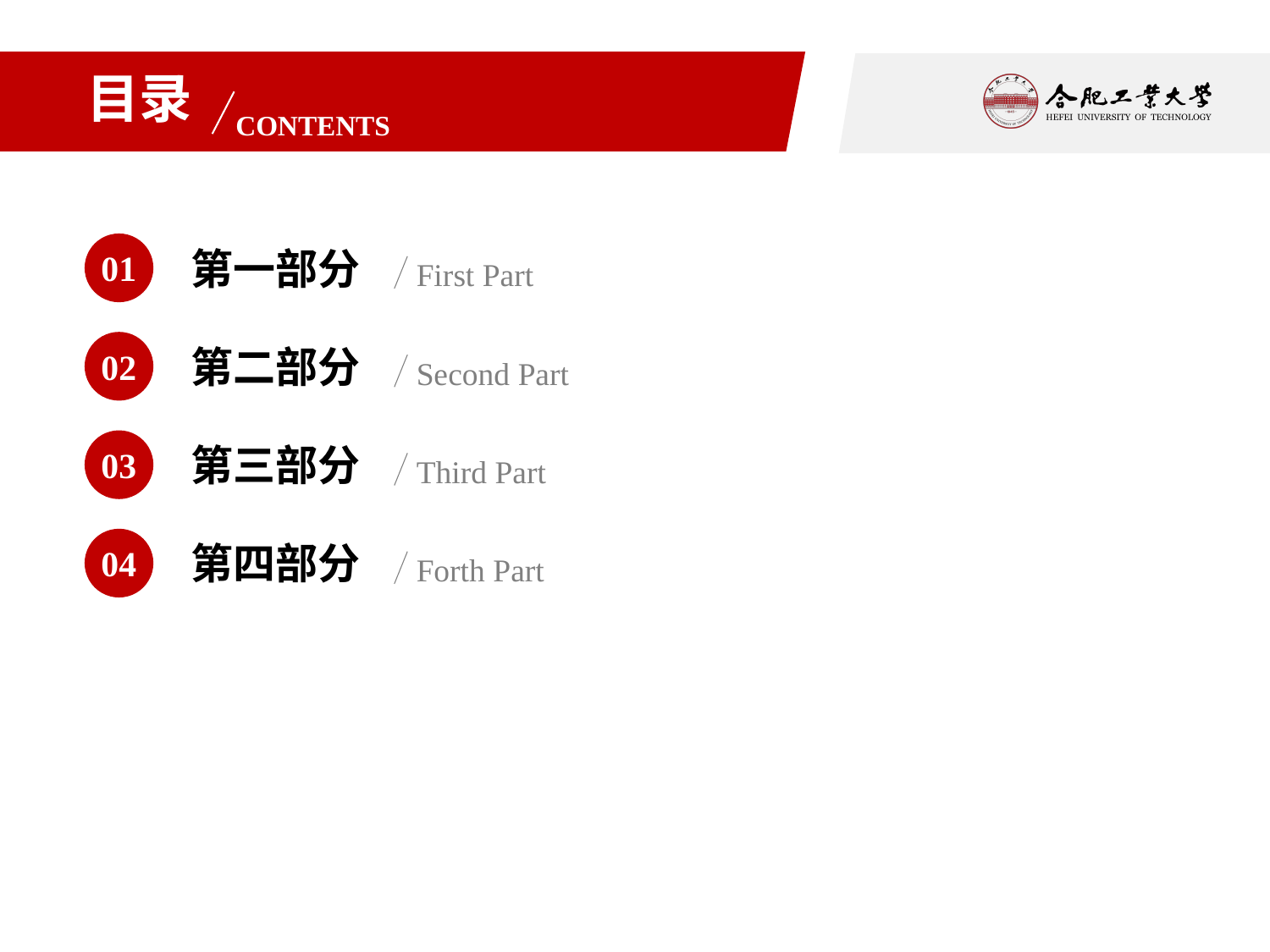

01
第一部分
First Part

02
第二部分
Second Part

03
第三部分
Third Part

04
第四部分
Forth Part